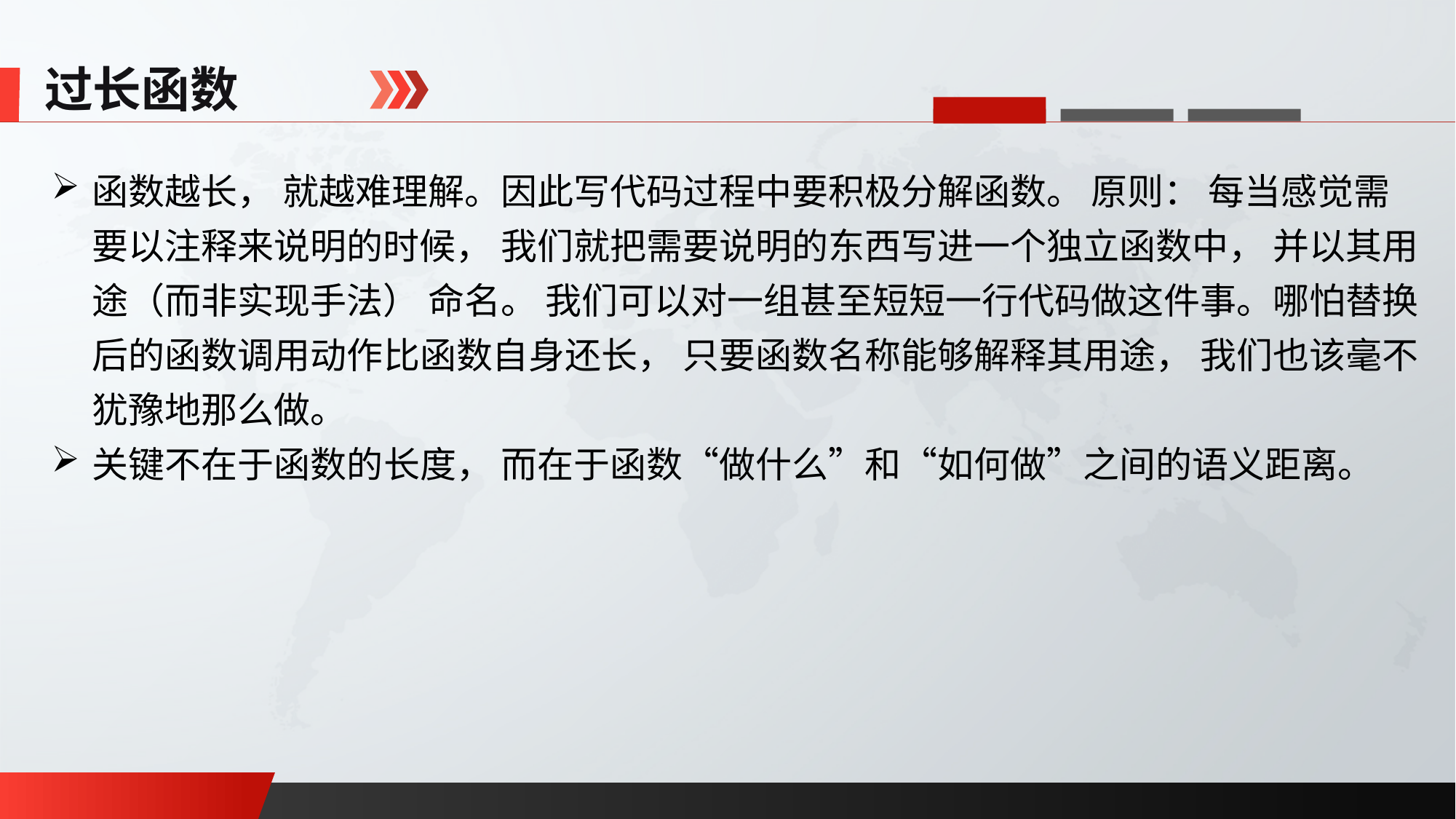

过长函数

函数越长， 就越难理解。因此写代码过程中要积极分解函数。 原则： 每当感觉需要以注释来说明的时候， 我们就把需要说明的东西写进一个独立函数中， 并以其用途（而非实现手法） 命名。 我们可以对一组甚至短短一行代码做这件事。哪怕替换后的函数调用动作比函数自身还长， 只要函数名称能够解释其用途， 我们也该毫不犹豫地那么做。
关键不在于函数的长度， 而在于函数“做什么”和“如何做”之间的语义距离。